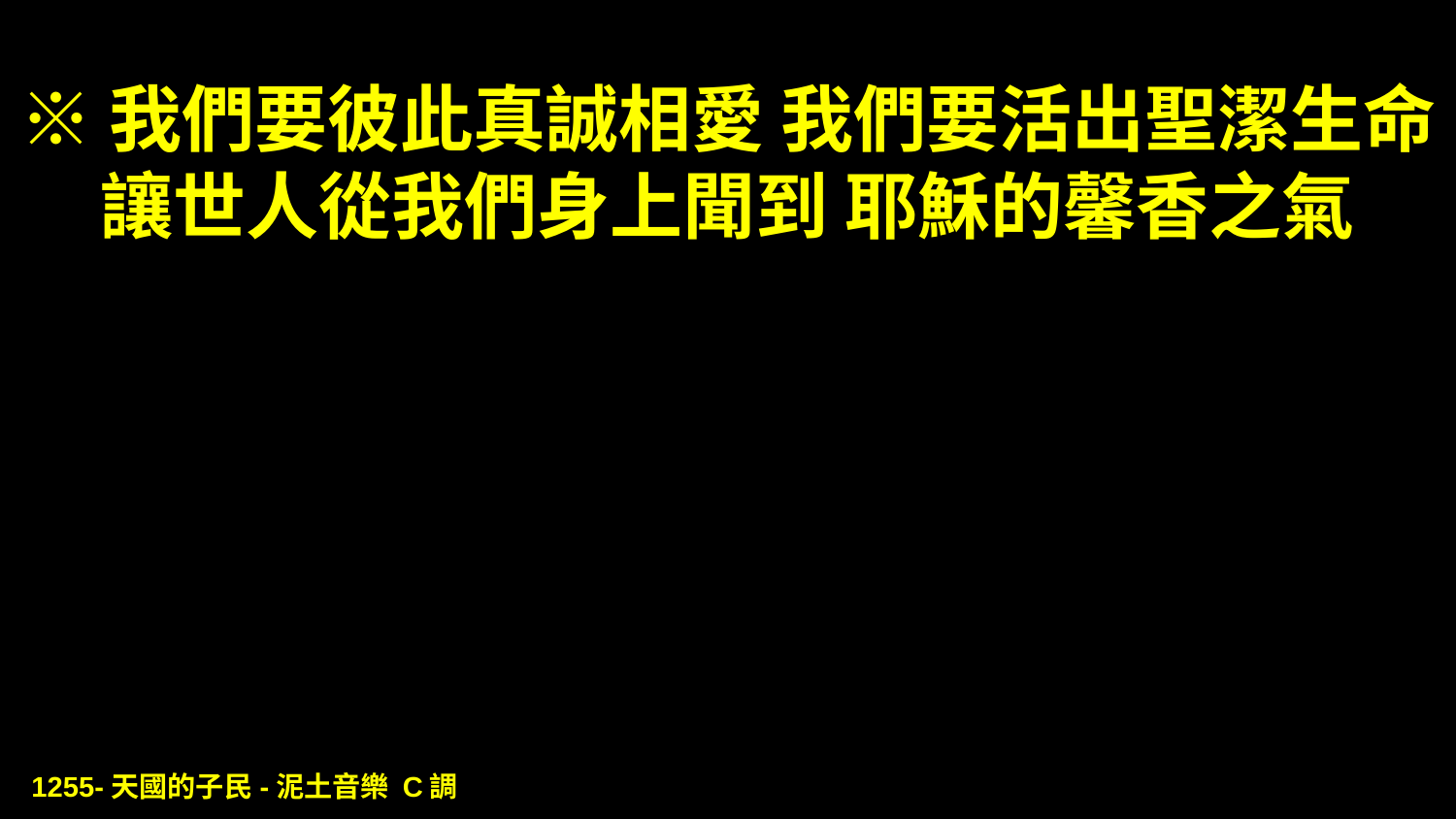

# ※我們要彼此真誠相愛 我們要活出聖潔生命 讓世人從我們身上聞到 耶穌的馨香之氣
1255-天國的子民-泥土音樂 C調